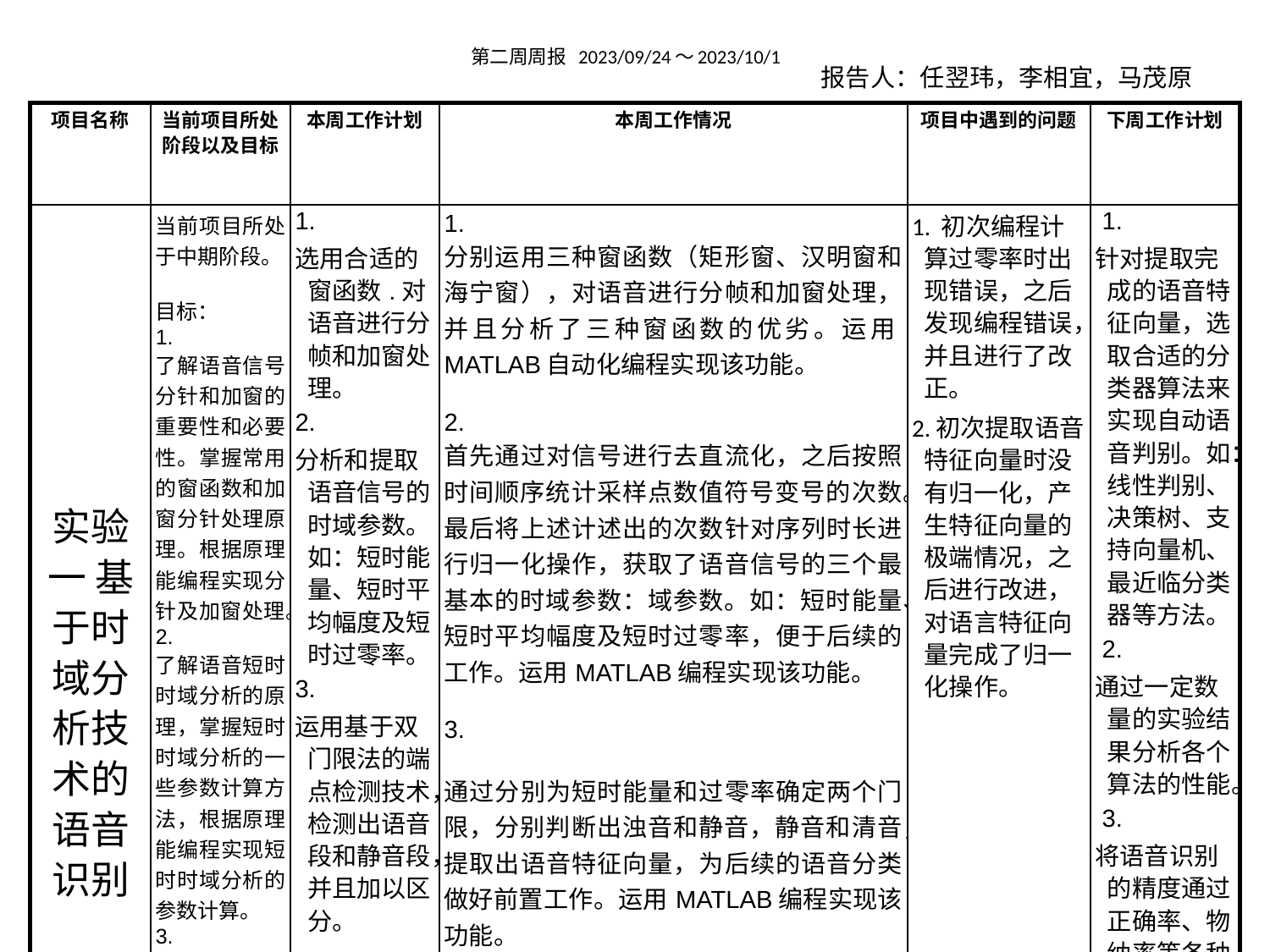

第二周周报  2023/09/24～2023/10/1
报告人：任翌玮，李相宜，马茂原
| 项目名称 | 当前项目所处阶段以及目标 | 本周工作计划 | 本周工作情况 | 项目中遇到的问题 | 下周工作计划 |
| --- | --- | --- | --- | --- | --- |
| 实验一 基于时域分析技术的语音识别 | 当前项目所处于中期阶段。 目标： 1. 了解语音信号分针和加窗的重要性和必要性。掌握常用的窗函数和加窗分针处理原理。根据原理能编程实现分针及加窗处理。 2. 了解语音短时时域分析的原理，掌握短时时域分析的一些参数计算方法，根据原理能编程实现短时时域分析的参数计算。 3. 了解基于双门限法的端点检测原理。 | 1. 选用合适的窗函数.对语音进行分帧和加窗处理。 2. 分析和提取语音信号的时域参数。如：短时能量、短时平均幅度及短时过零率。 3. 运用基于双门限法的端点检测技术，检测出语音段和静音段，并且加以区分。 | 1. 分别运用三种窗函数（矩形窗、汉明窗和海宁窗），对语音进行分帧和加窗处理，并且分析了三种窗函数的优劣。运用MATLAB自动化编程实现该功能。 2. 首先通过对信号进行去直流化，之后按照时间顺序统计采样点数值符号变号的次数。最后将上述计述出的次数针对序列时长进行归一化操作，获取了语音信号的三个最基本的时域参数：域参数。如：短时能量、短时平均幅度及短时过零率，便于后续的工作。运用MATLAB编程实现该功能。 3. 通过分别为短时能量和过零率确定两个门限，分别判断出浊音和静音，静音和清音， 提取出语音特征向量，为后续的语音分类做好前置工作。运用MATLAB编程实现该功能。 | 1. 初次编程计算过零率时出现错误，之后发现编程错误，并且进行了改正。 2.初次提取语音特征向量时没有归一化，产生特征向量的极端情况，之后进行改进，对语言特征向量完成了归一化操作。 | 1. 针对提取完成的语音特征向量，选取合适的分类器算法来实现自动语音判别。如：线性判别、决策树、支持向量机、最近临分类器等方法。 2. 通过一定数量的实验结果分析各个算法的性能。 3. 将语音识别的精度通过正确率、物纳率等各种指标进行统计分析和对比，并运用图表、文字等多种方式进行综合呈现。 |
3
3